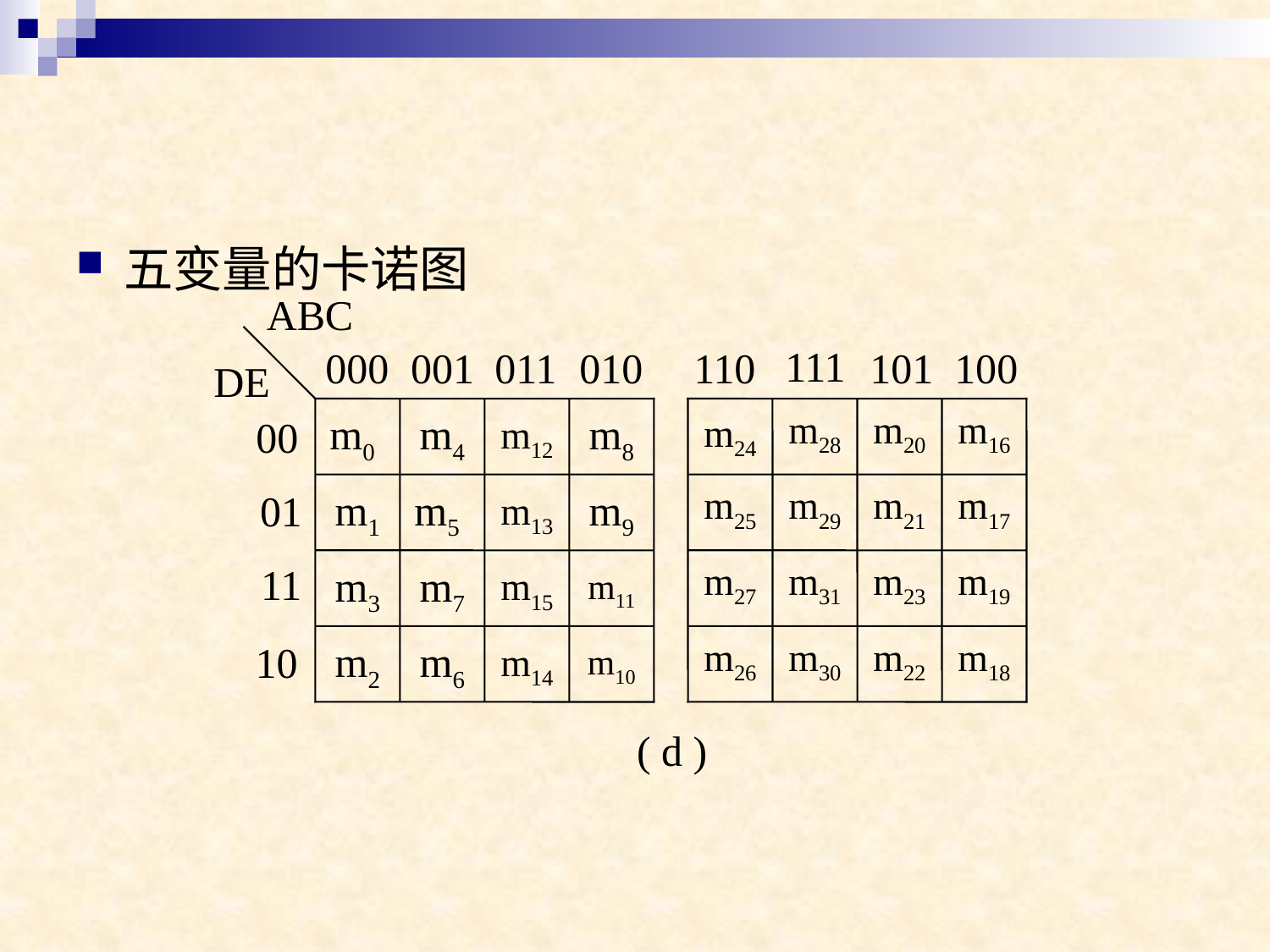

五变量的卡诺图
ABC

111
000
001
011
010
110
101
100
DE
m0

m4

m12

m8

m24

m28

m20

m16

00
m1

m5
m13
m9
m25

m29
m21
m17
01
m3

m7
m15
m11
m27

m31
m23
m19
11
m2

m6
m14
m10
m26

m30
m22
m18
10

( d )